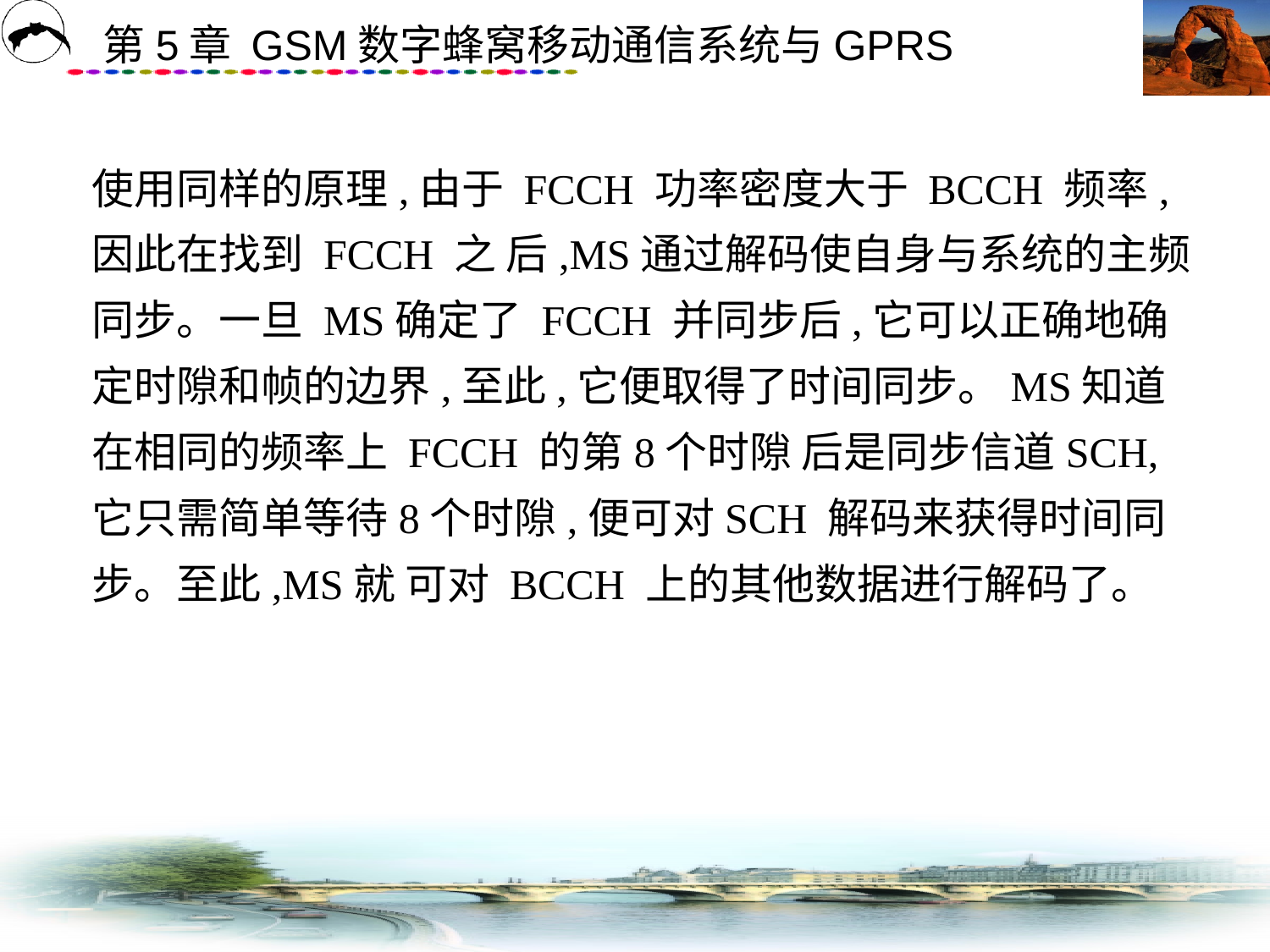

# 使用同样的原理,由于 FCCH 功率密度大于 BCCH 频率,因此在找到 FCCH 之 后,MS通过解码使自身与系统的主频同步。一旦 MS确定了 FCCH 并同步后,它可以正确地确 定时隙和帧的边界,至此,它便取得了时间同步。MS知道在相同的频率上 FCCH 的第8个时隙 后是同步信道SCH,它只需简单等待8个时隙,便可对SCH 解码来获得时间同步。至此,MS就 可对 BCCH 上的其他数据进行解码了。